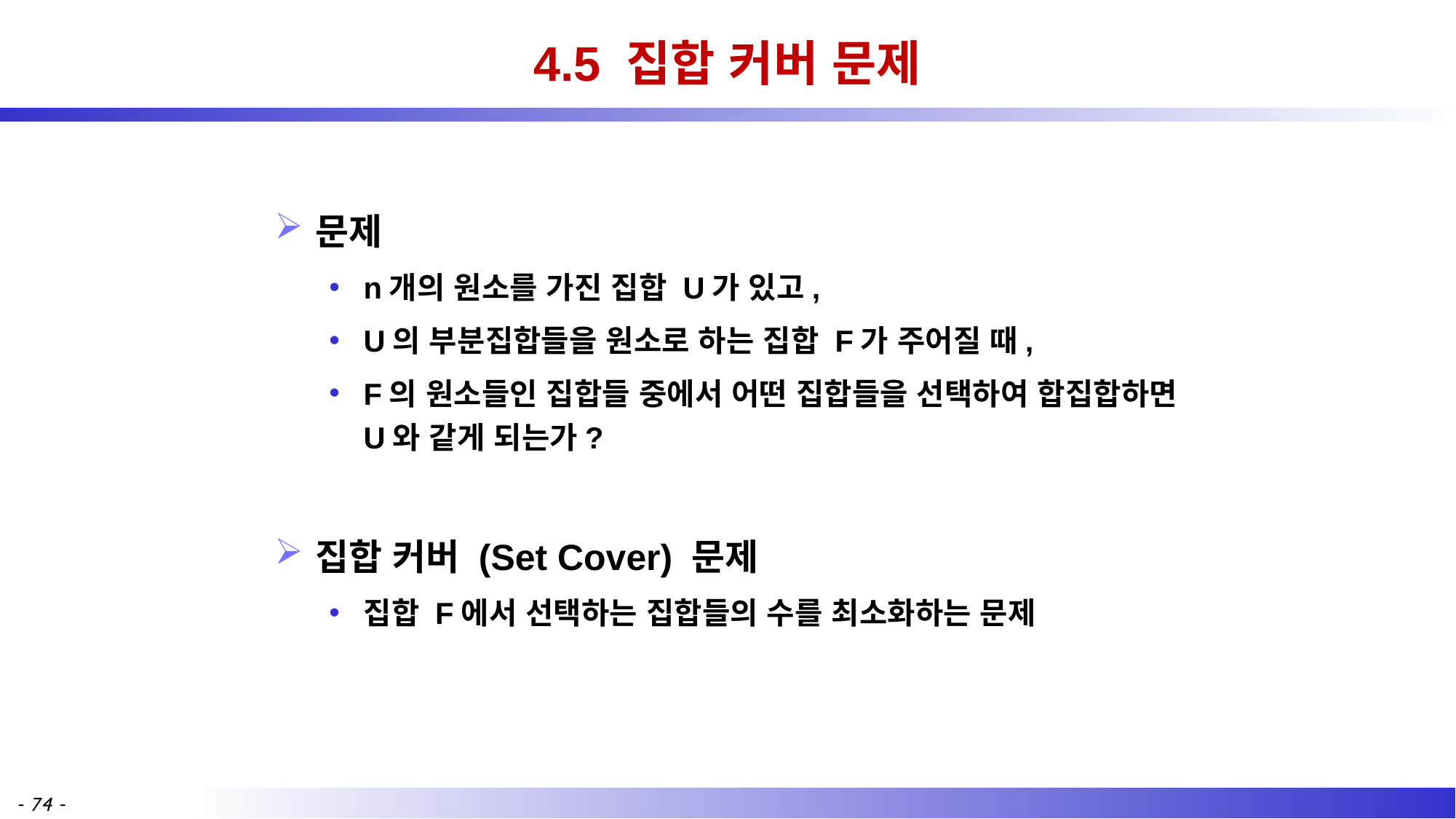

# 4.5 집합 커버 문제
문제
n개의 원소를 가진 집합 U가 있고,
U의 부분집합들을 원소로 하는 집합 F가 주어질 때,
F의 원소들인 집합들 중에서 어떤 집합들을 선택하여 합집합하면 U와 같게 되는가?

집합 커버 (Set Cover) 문제
집합 F에서 선택하는 집합들의 수를 최소화하는 문제
- 74 -